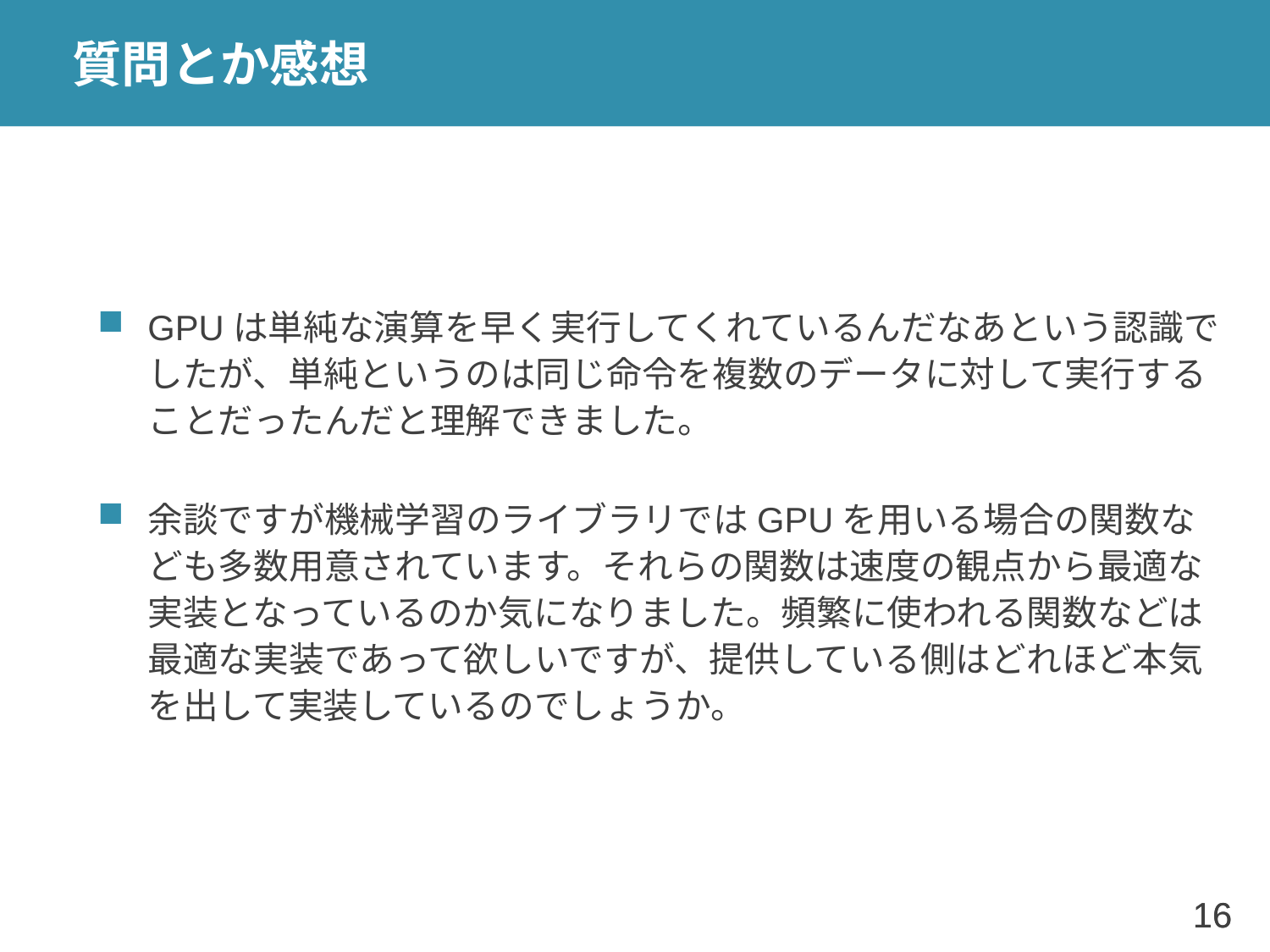

# 質問とか感想
GPUは単純な演算を早く実行してくれているんだなあという認識でしたが、単純というのは同じ命令を複数のデータに対して実行することだったんだと理解できました。
余談ですが機械学習のライブラリではGPUを用いる場合の関数なども多数用意されています。それらの関数は速度の観点から最適な実装となっているのか気になりました。頻繁に使われる関数などは最適な実装であって欲しいですが、提供している側はどれほど本気を出して実装しているのでしょうか。